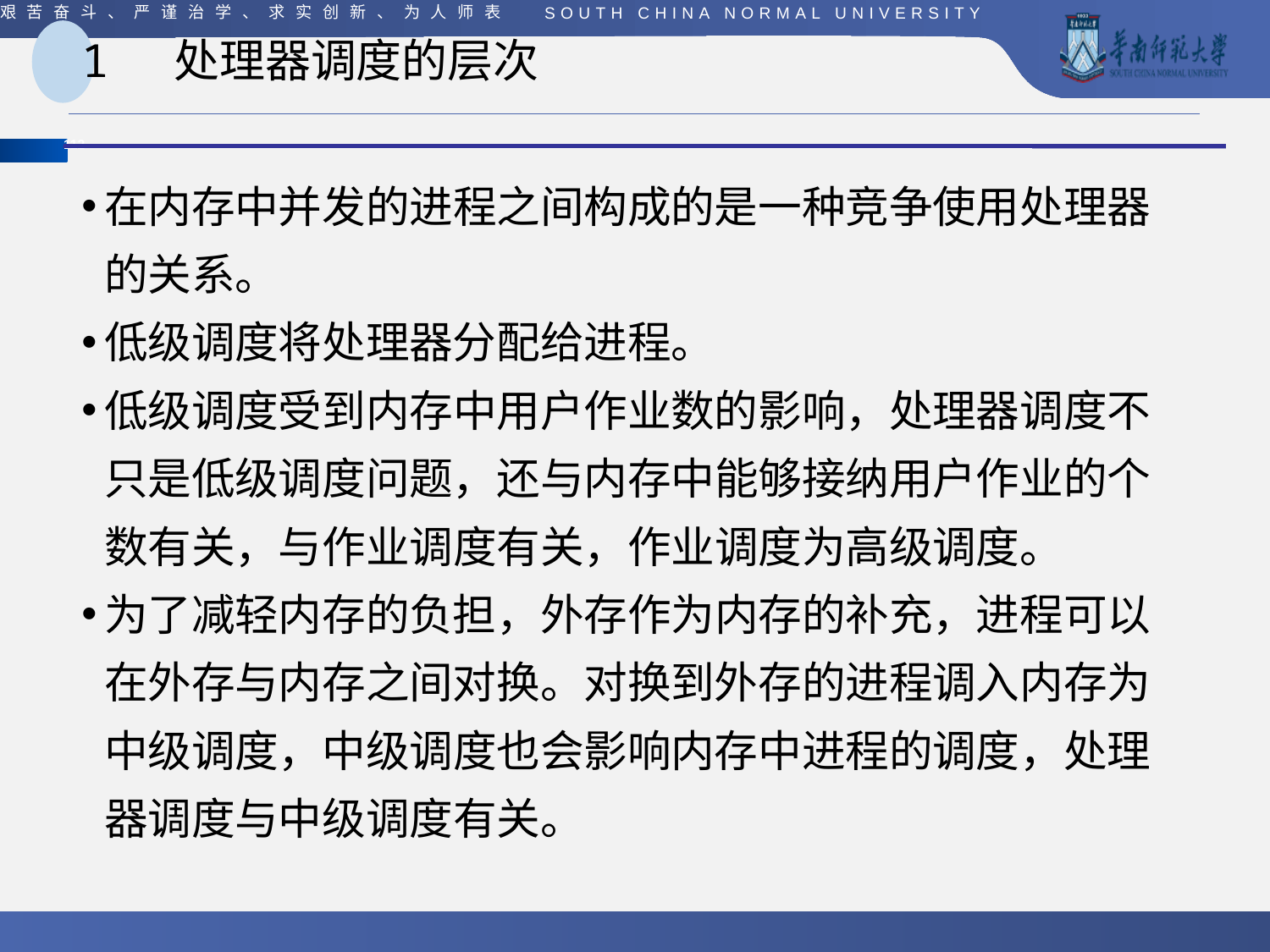

# 1  处理器调度的层次
在内存中并发的进程之间构成的是一种竞争使用处理器的关系。
低级调度将处理器分配给进程。
低级调度受到内存中用户作业数的影响，处理器调度不只是低级调度问题，还与内存中能够接纳用户作业的个数有关，与作业调度有关，作业调度为高级调度。
为了减轻内存的负担，外存作为内存的补充，进程可以在外存与内存之间对换。对换到外存的进程调入内存为中级调度，中级调度也会影响内存中进程的调度，处理器调度与中级调度有关。

112